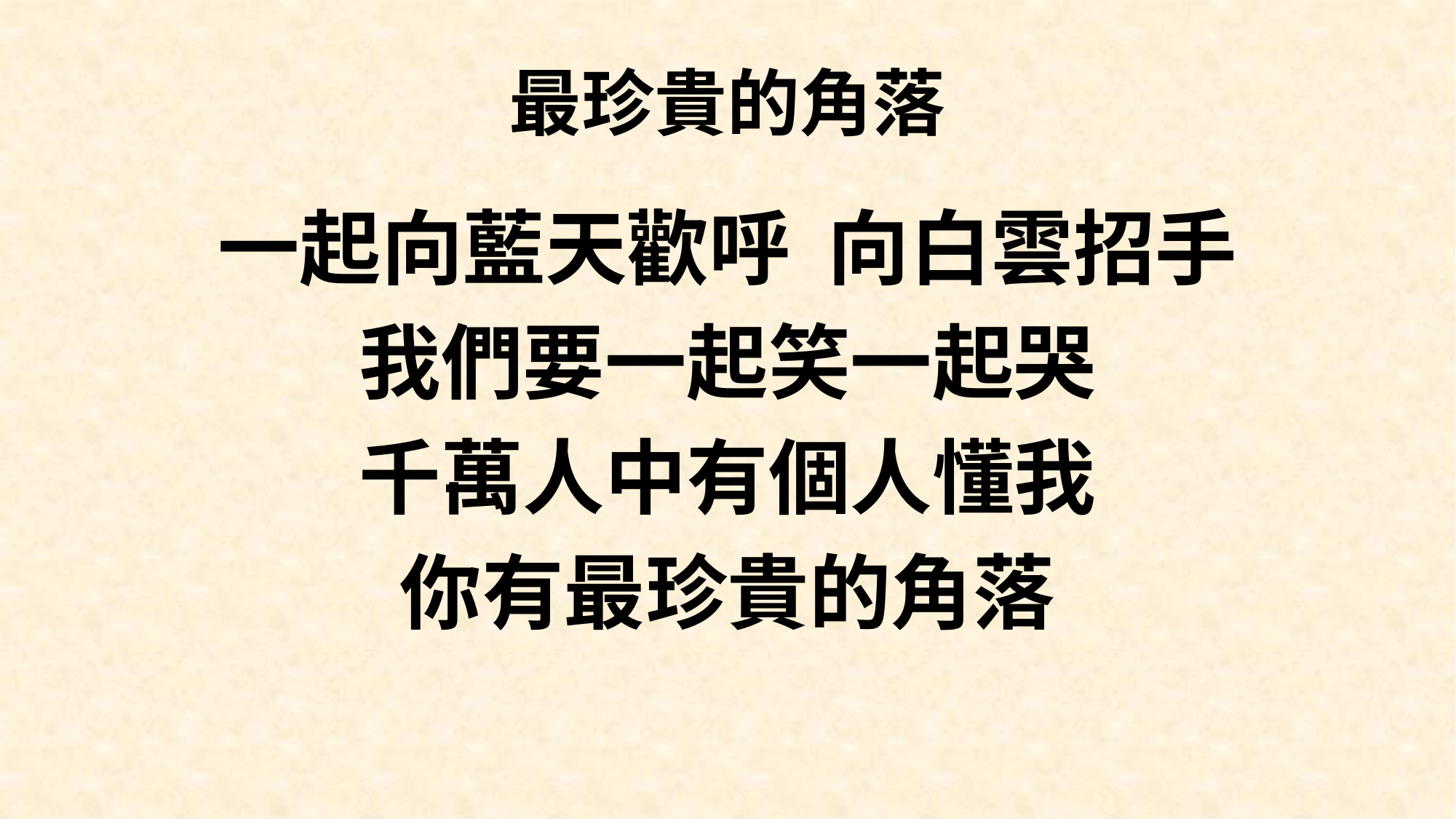

# 最珍貴的角落
一起向藍天歡呼  向白雲招手
我們要一起笑一起哭
千萬人中有個人懂我
你有最珍貴的角落